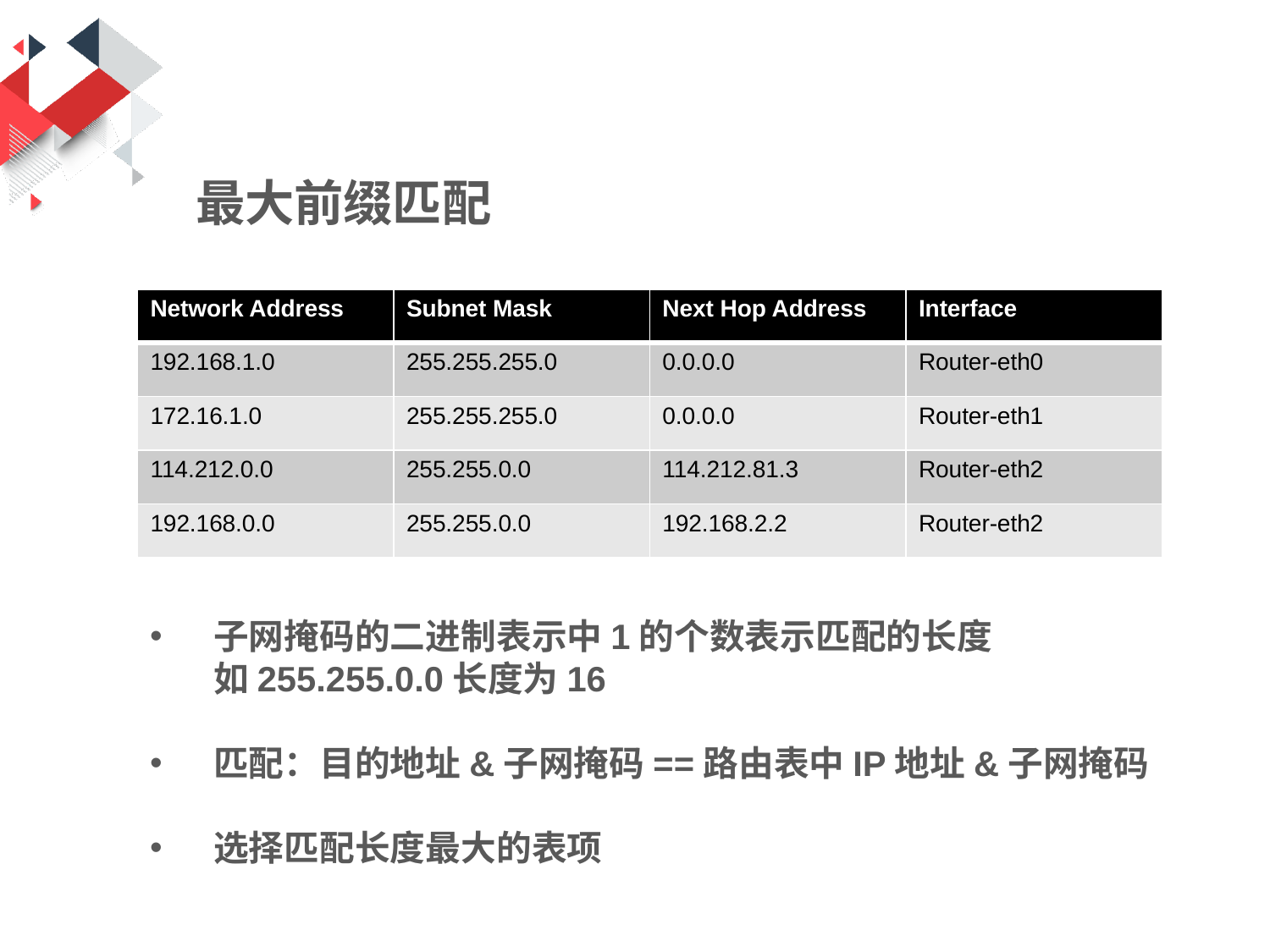

最大前缀匹配
| Network Address | Subnet Mask | Next Hop Address | Interface |
| --- | --- | --- | --- |
| 192.168.1.0 | 255.255.255.0 | 0.0.0.0 | Router-eth0 |
| 172.16.1.0 | 255.255.255.0 | 0.0.0.0 | Router-eth1 |
| 114.212.0.0 | 255.255.0.0 | 114.212.81.3 | Router-eth2 |
| 192.168.0.0 | 255.255.0.0 | 192.168.2.2 | Router-eth2 |
子网掩码的二进制表示中1的个数表示匹配的长度
如255.255.0.0长度为16

匹配：目的地址&子网掩码==路由表中IP地址&子网掩码

选择匹配长度最大的表项